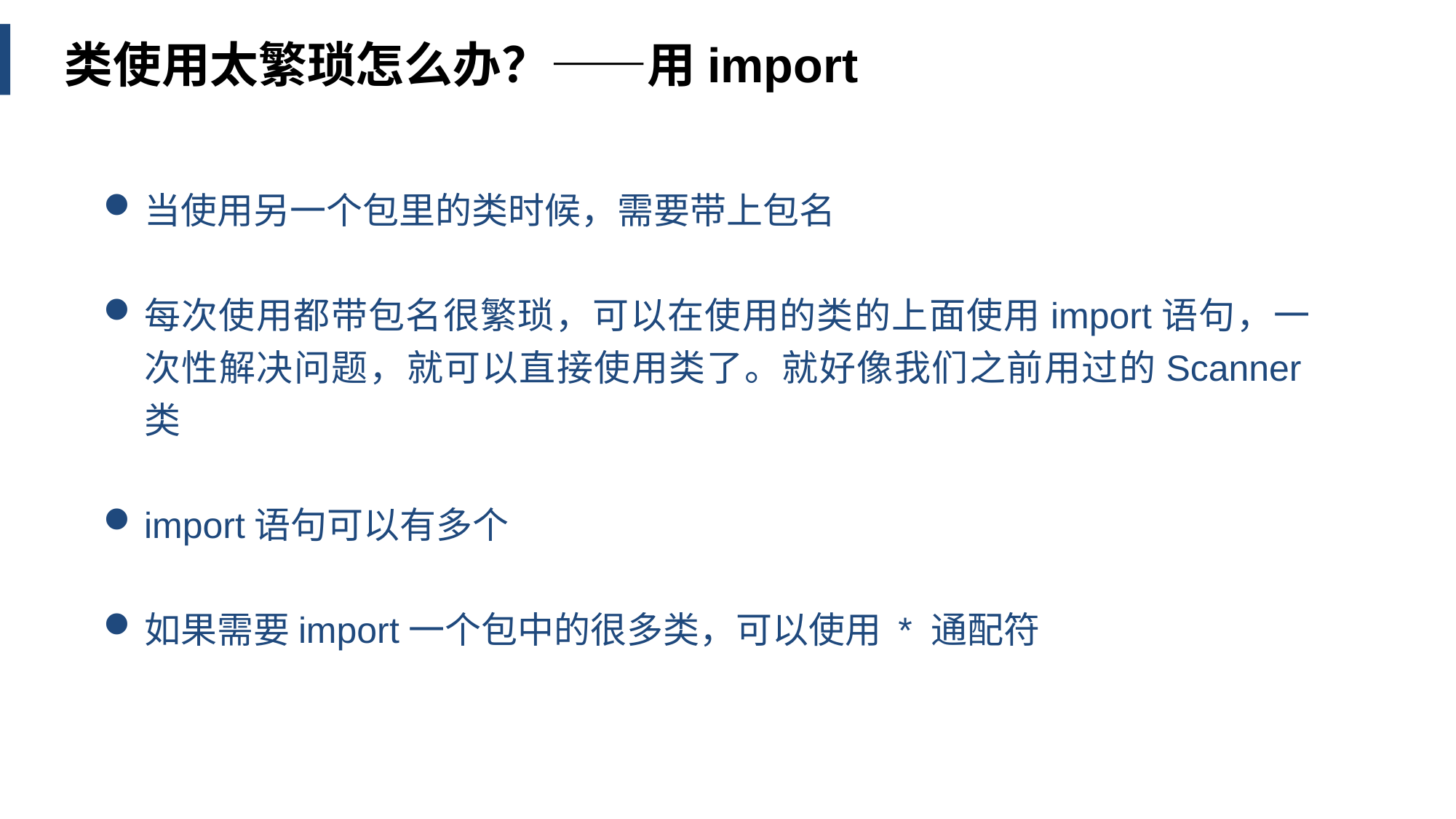

类使用太繁琐怎么办？——用import
当使用另一个包里的类时候，需要带上包名

每次使用都带包名很繁琐，可以在使用的类的上面使用import语句，一次性解决问题，就可以直接使用类了。就好像我们之前用过的Scanner类

import语句可以有多个

如果需要import一个包中的很多类，可以使用 * 通配符